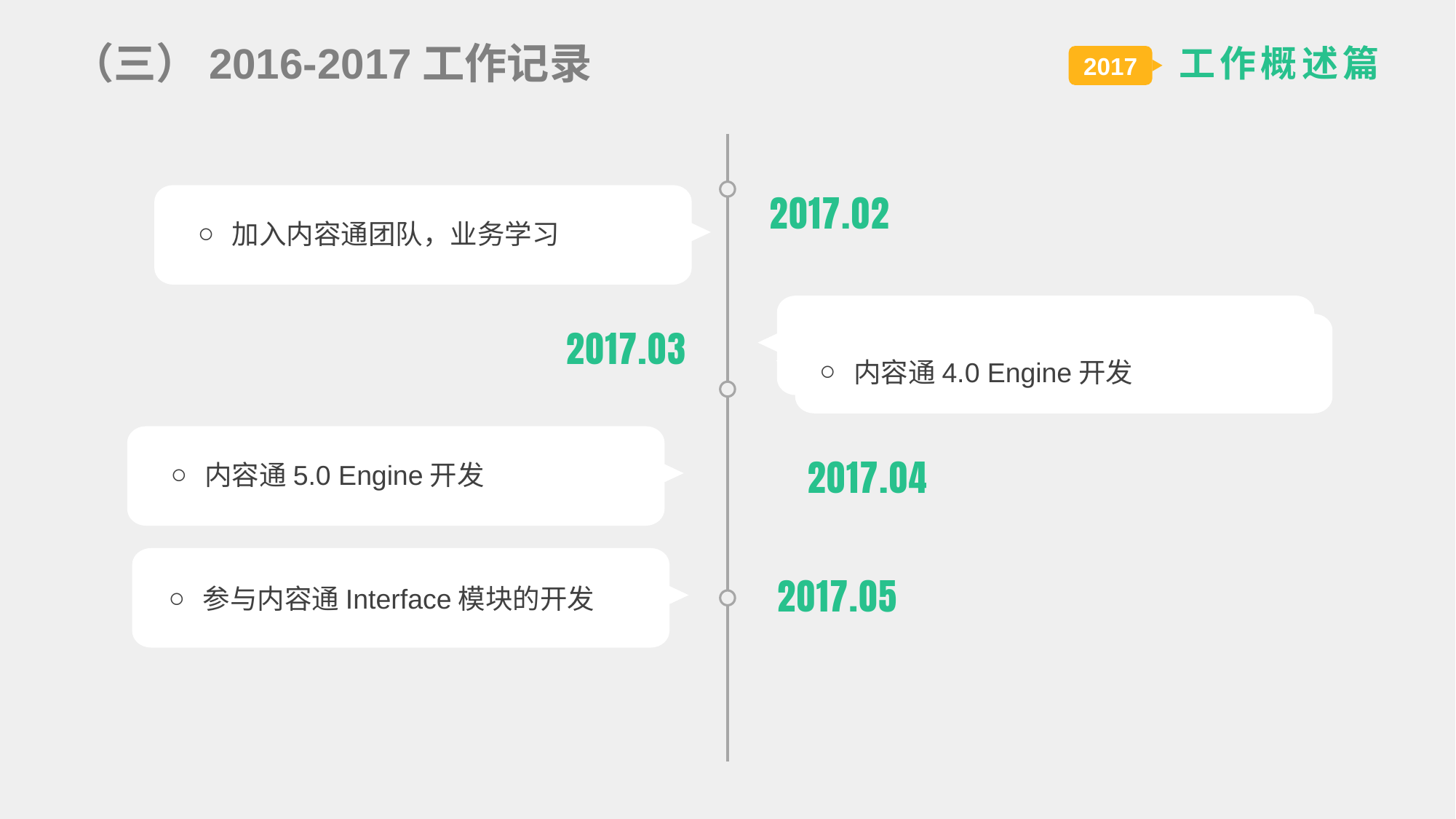

# （三）2016-2017工作记录
工作概述篇

加入内容通团队，业务学习
2017.02

内容通4.0 Engine开发

内容通4.0 Engine开发
2017.03

内容通5.0 Engine开发
2017.04

参与内容通Interface模块的开发
2017.05